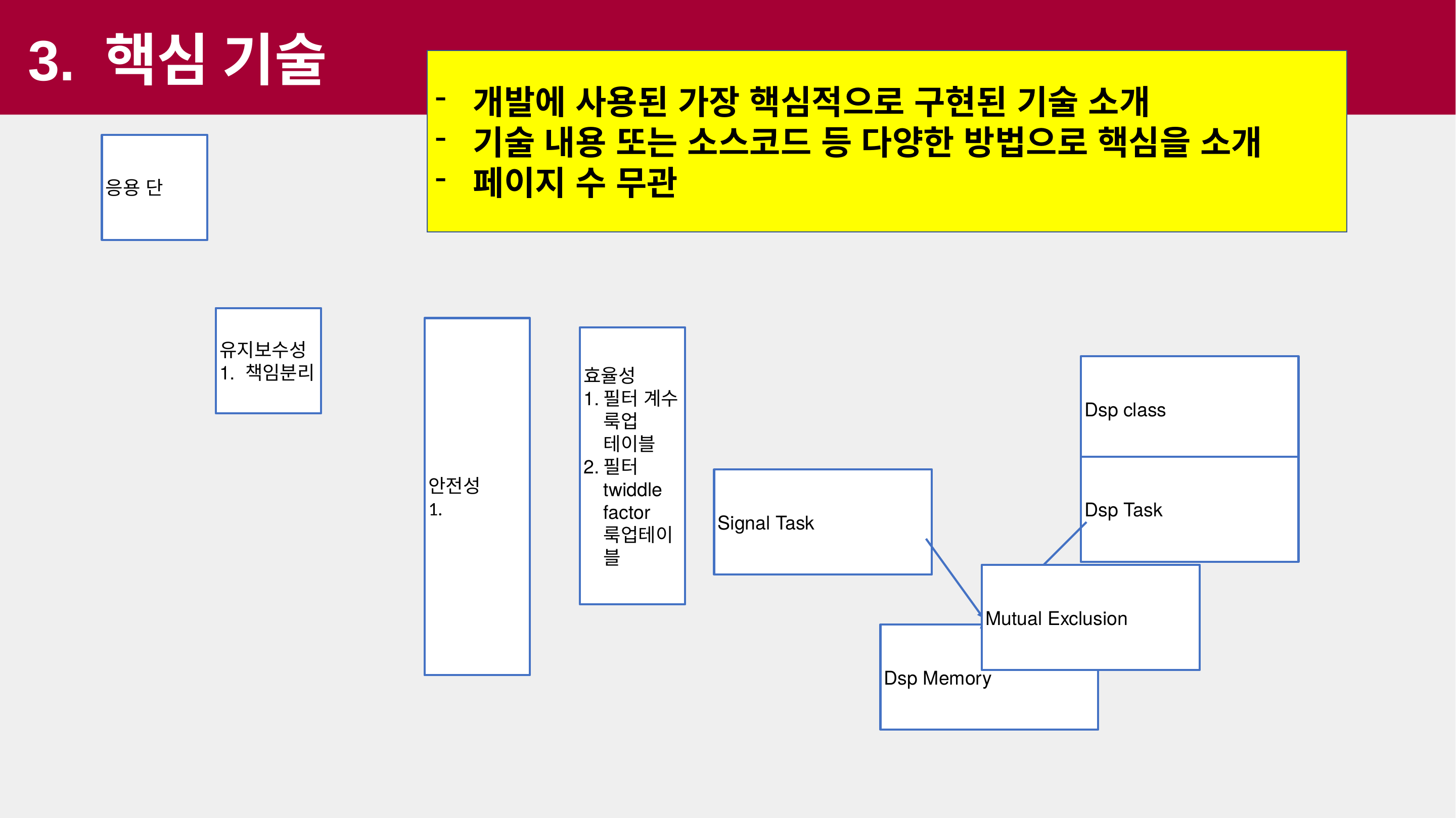

3. 핵심 기술

개발에 사용된 가장 핵심적으로 구현된 기술 소개
기술 내용 또는 소스코드 등 다양한 방법으로 핵심을 소개
페이지 수 무관
응용 단
유지보수성
1. 책임분리
안전성
1.
효율성
필터 계수 룩업 테이블
필터 twiddle factor 룩업테이블
Dsp class
Dsp Task
Signal Task

Mutual Exclusion
Dsp Memory